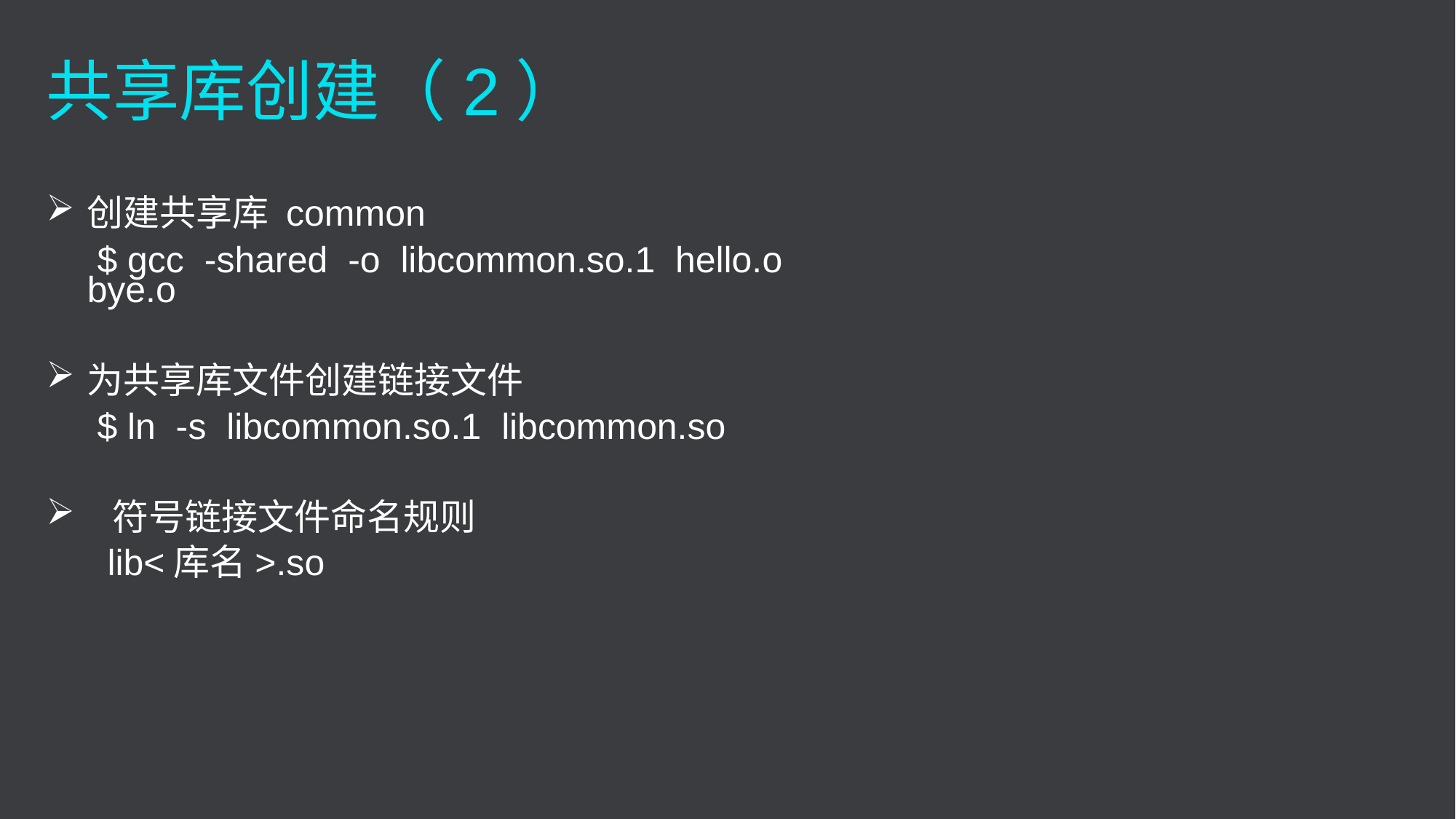

共享库创建（2）
创建共享库 common
     $ gcc  -shared  -o  libcommon.so.1  hello.o  bye.o

为共享库文件创建链接文件
     $ ln  -s  libcommon.so.1  libcommon.so

  符号链接文件命名规则
      lib<库名>.so